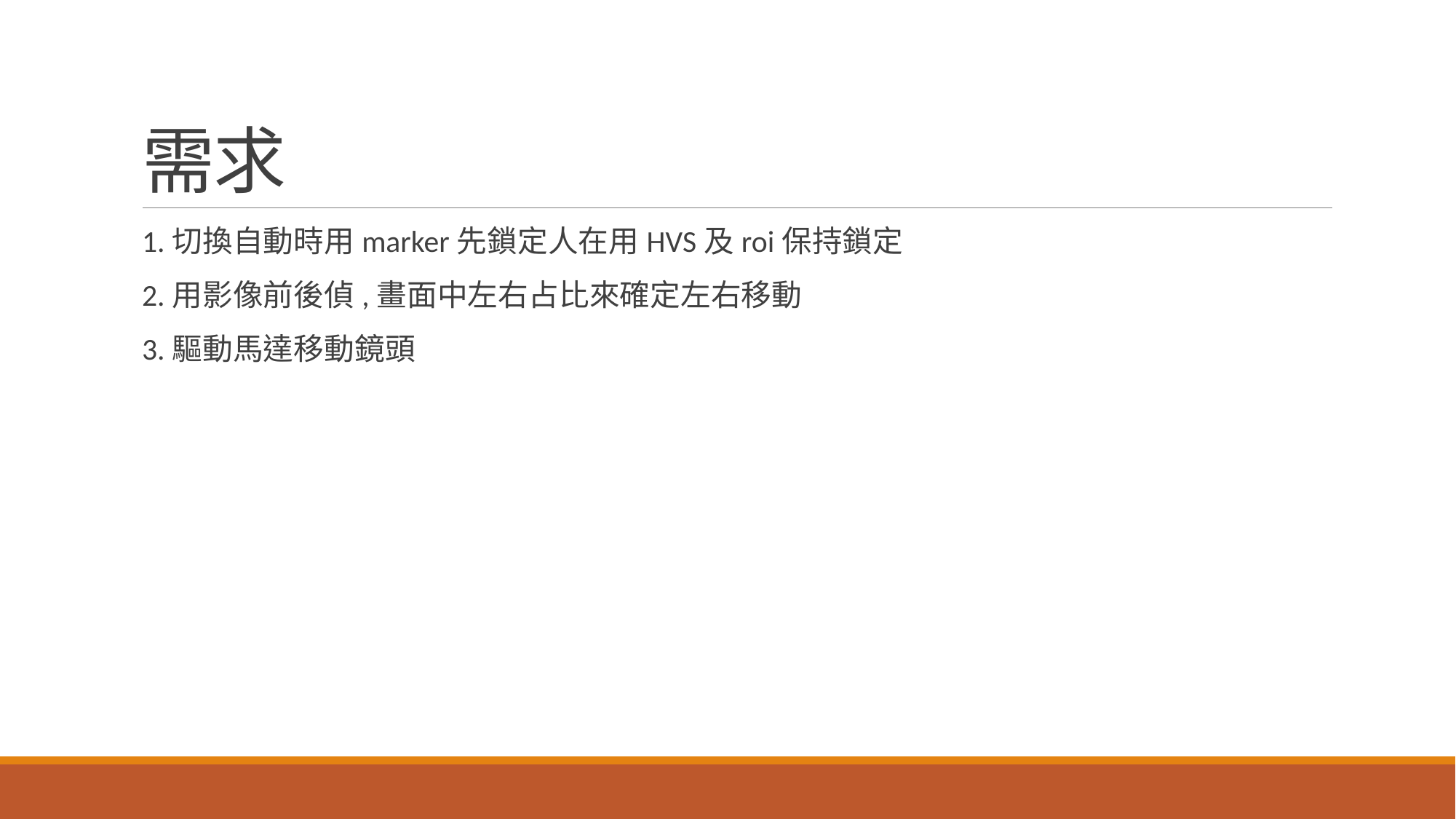

# 需求
1.切換自動時用marker先鎖定人在用HVS及roi保持鎖定
2.用影像前後偵,畫面中左右占比來確定左右移動
3.驅動馬達移動鏡頭